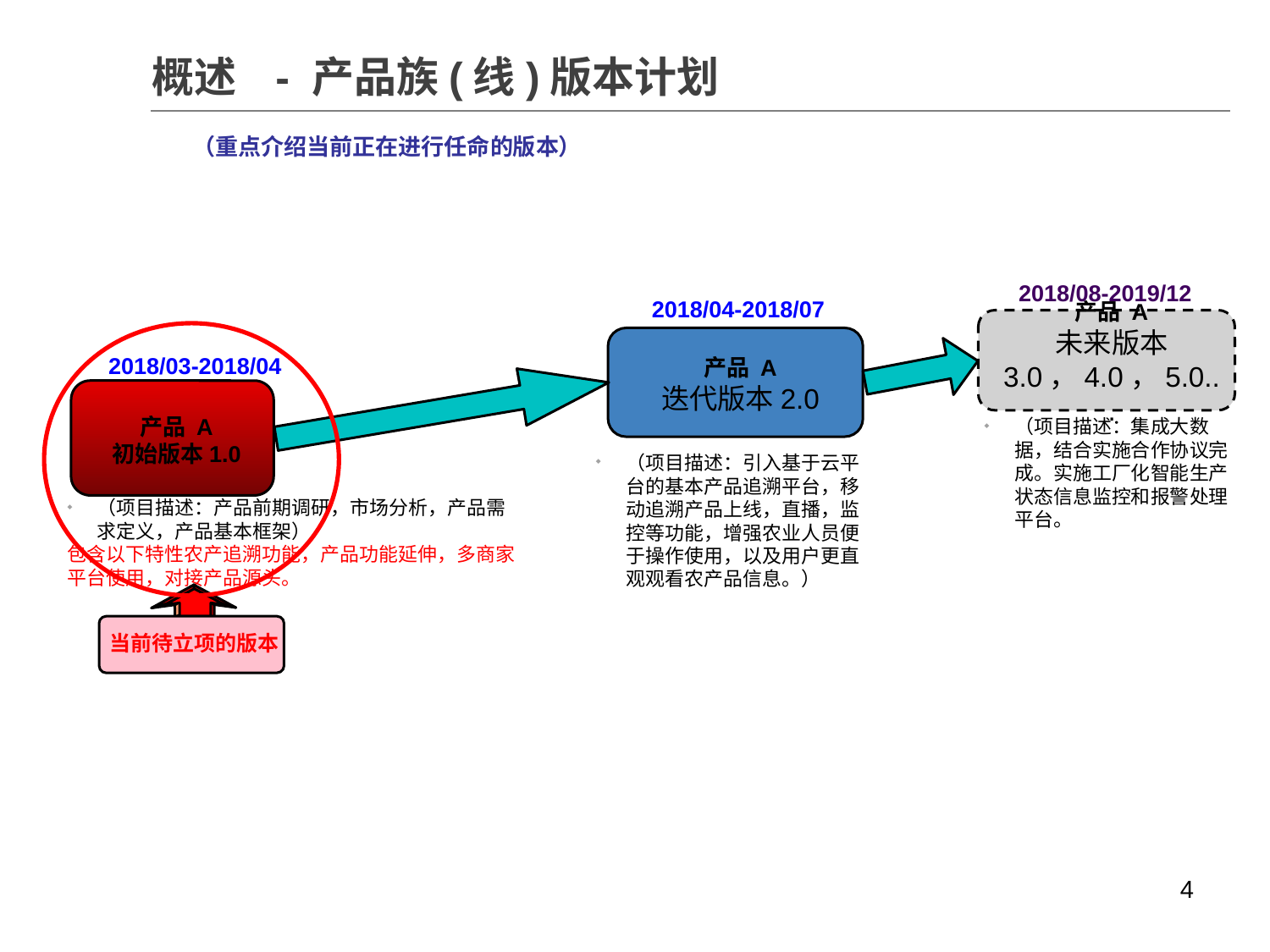

概述   - 产品族(线)版本计划
（重点介绍当前正在进行任命的版本）

2018/08-2019/12
2018/04-2018/07

产品 A
未来版本
3.0，4.0，5.0...

产品 A
迭代版本2.0

2018/03-2018/04

产品 A
初始版本1.0
（项目描述：集成大数据，结合实施合作协议完成。实施工厂化智能生产状态信息监控和报警处理平台。

（项目描述：引入基于云平台的基本产品追溯平台，移动追溯产品上线，直播，监控等功能，增强农业人员便于操作使用，以及用户更直观观看农产品信息。）

（项目描述：产品前期调研，市场分析，产品需求定义，产品基本框架）
包含以下特性农产追溯功能，产品功能延伸，多商家平台使用，对接产品源头。

当前待立项的版本
4